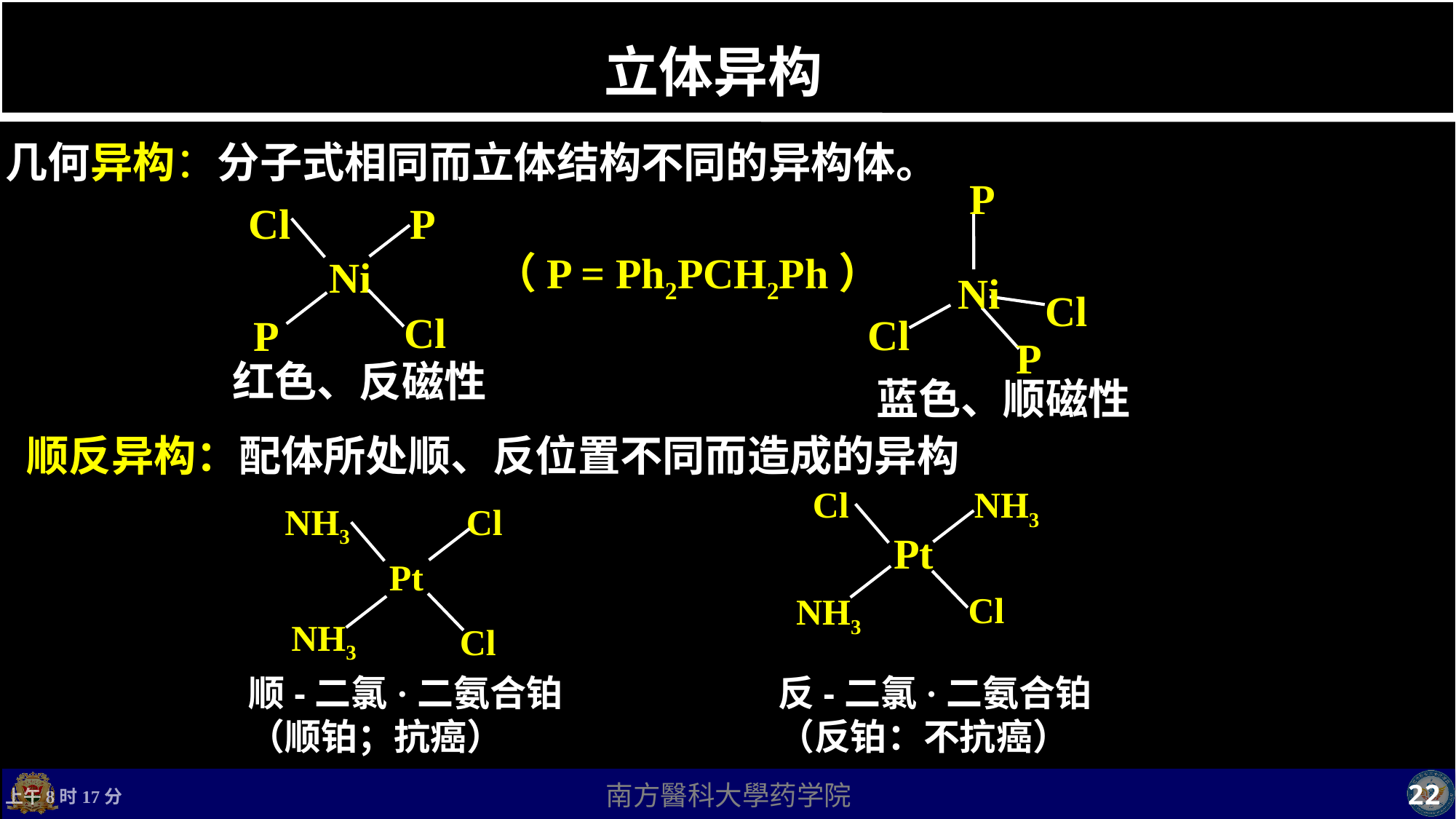

# 立体异构
  几何异构：分子式相同而立体结构不同的异构体。
P

Ni

Cl
Cl
P
蓝色、顺磁性
Cl
P

Ni

Cl
P
（P = Ph2PCH2Ph）
 红色、反磁性
顺反异构：配体所处顺、反位置不同而造成的异构
Cl
NH3

Pt

Cl
NH3
NH3
Cl

Pt

NH3
Cl
顺-二氯·二氨合铂
（顺铂；抗癌）
反-二氯·二氨合铂
（反铂：不抗癌）
上午8时17分
22